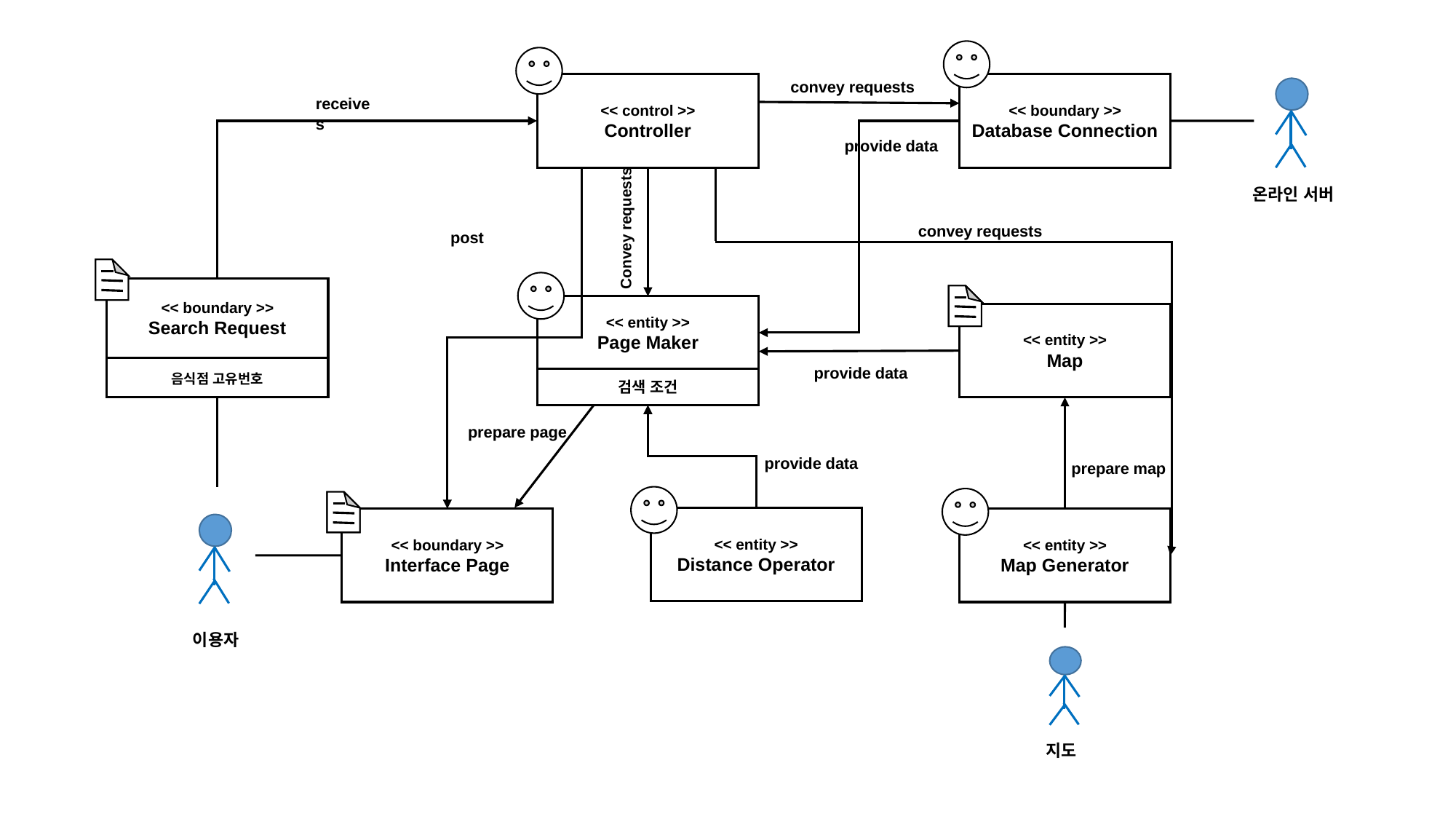

convey requests
<< control >>
Controller
<< boundary >>
Database Connection

온라인 서버
receives
provide data
Convey requests
convey requests
post

<< boundary >>
Search Request

음식점 고유번호

<< entity >>
Page Maker

검색 조건
<< entity >>
Map
provide data
prepare page
provide data
prepare map

<< entity >>
Distance Operator
<< boundary >>
Interface Page
<< entity >>
Map Generator

이용자

지도